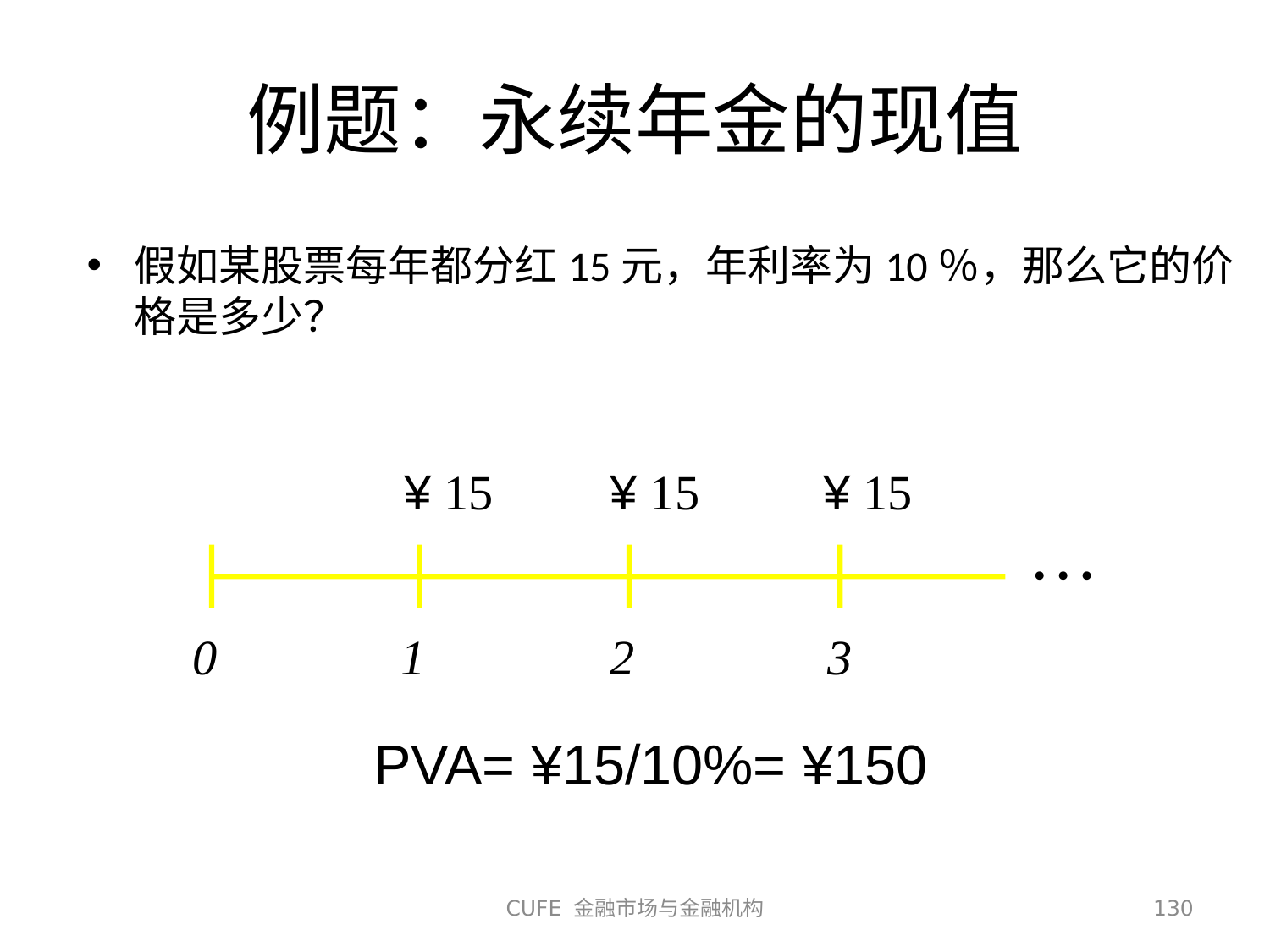

# 例题：永续年金的现值
假如某股票每年都分红15元，年利率为10％，那么它的价格是多少？

¥ 15

1
¥ 15

2
¥ 15

3
…

0

PVA= ¥15/10%= ¥150
CUFE 金融市场与金融机构
130